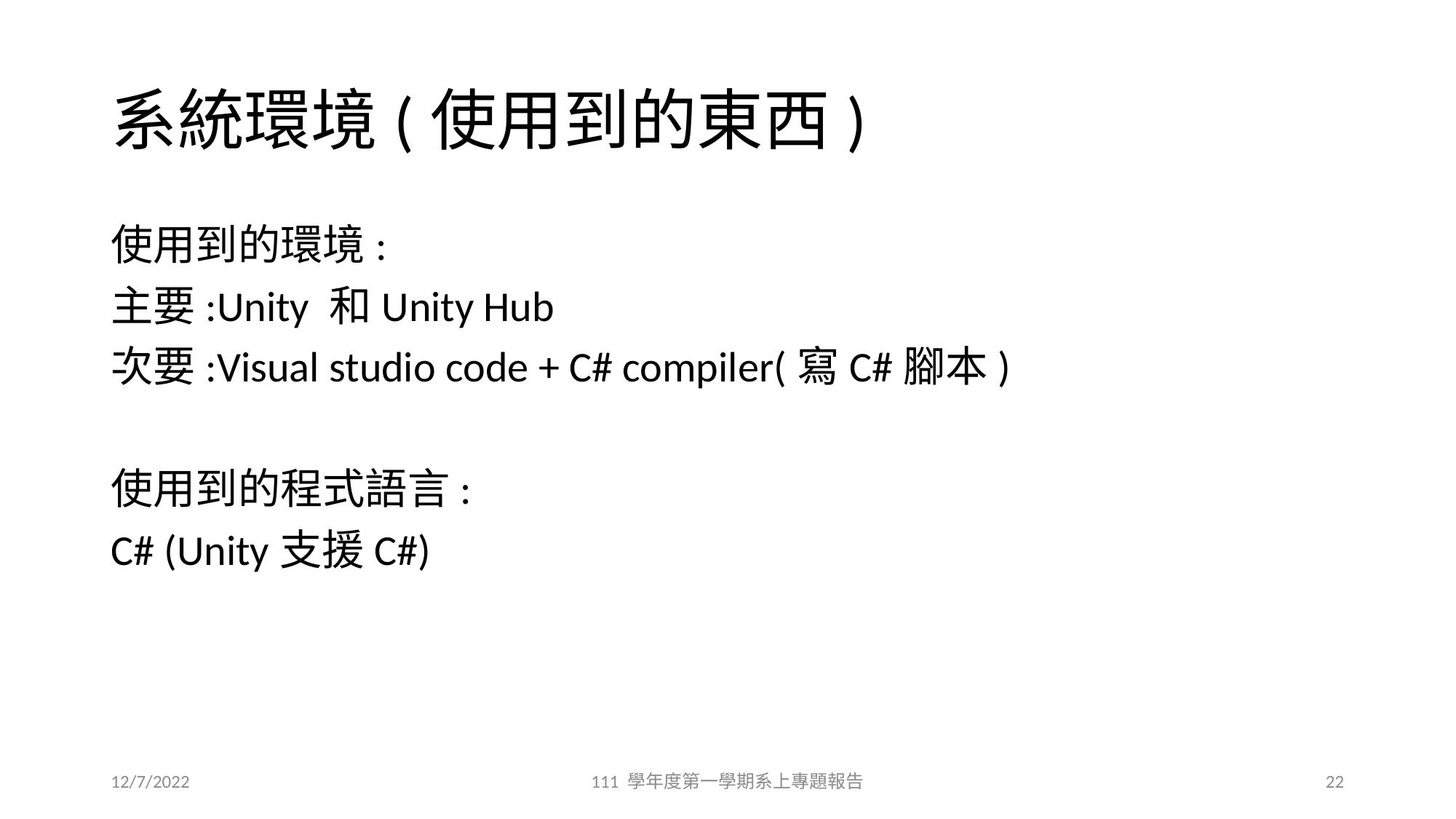

# 系統環境(使用到的東西)
使用到的環境:
主要:Unity 和Unity Hub
次要:Visual studio code + C# compiler(寫C#腳本)

使用到的程式語言:
C# (Unity支援C#)
12/7/2022
111 學年度第一學期系上專題報告
22